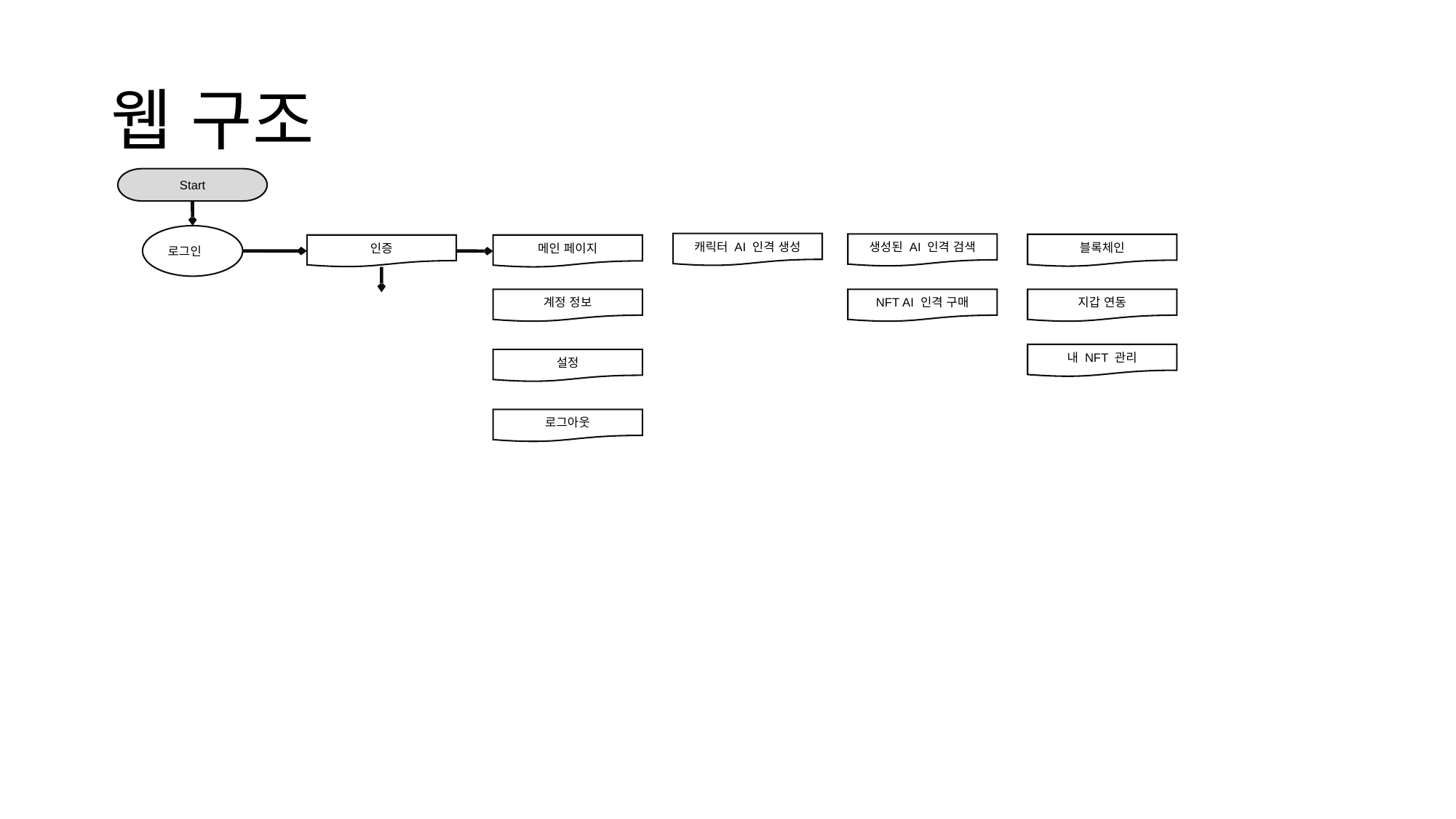

# 웹 구조
Start
로그인
캐릭터 AI 인격 생성
생성된 AI 인격 검색
블록체인
인증
메인 페이지
NFT AI 인격 구매
지갑 연동
계정 정보
내 NFT 관리
설정
로그아웃